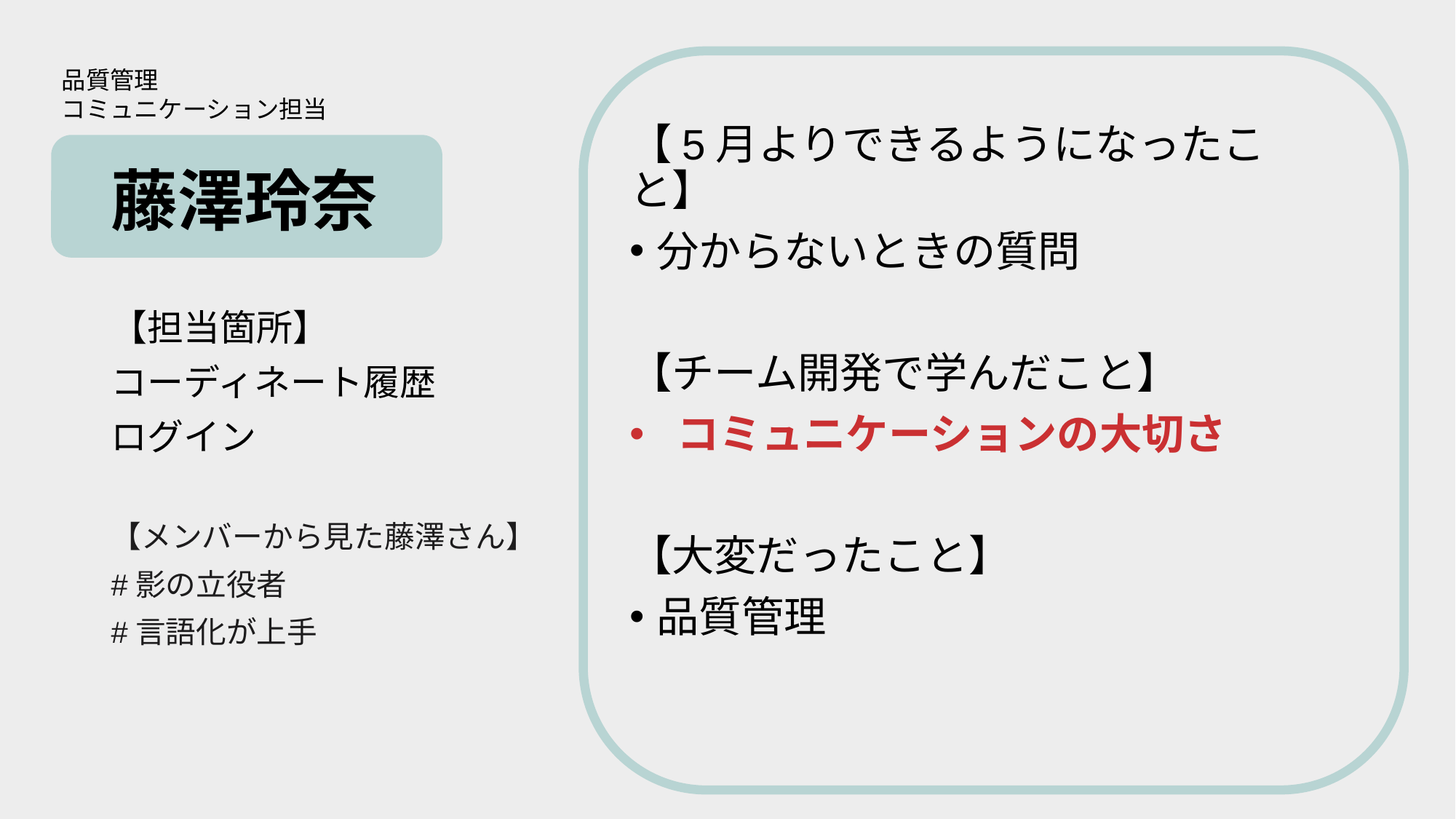

# 藤澤玲奈
品質管理
コミュニケーション担当
【5月よりできるようになったこと】
分からないときの質問

【チーム開発で学んだこと】
 コミュニケーションの大切さ

【大変だったこと】
品質管理

【担当箇所】
コーディネート履歴
ログイン

【メンバーから見た藤澤さん】
#影の立役者
#言語化が上手